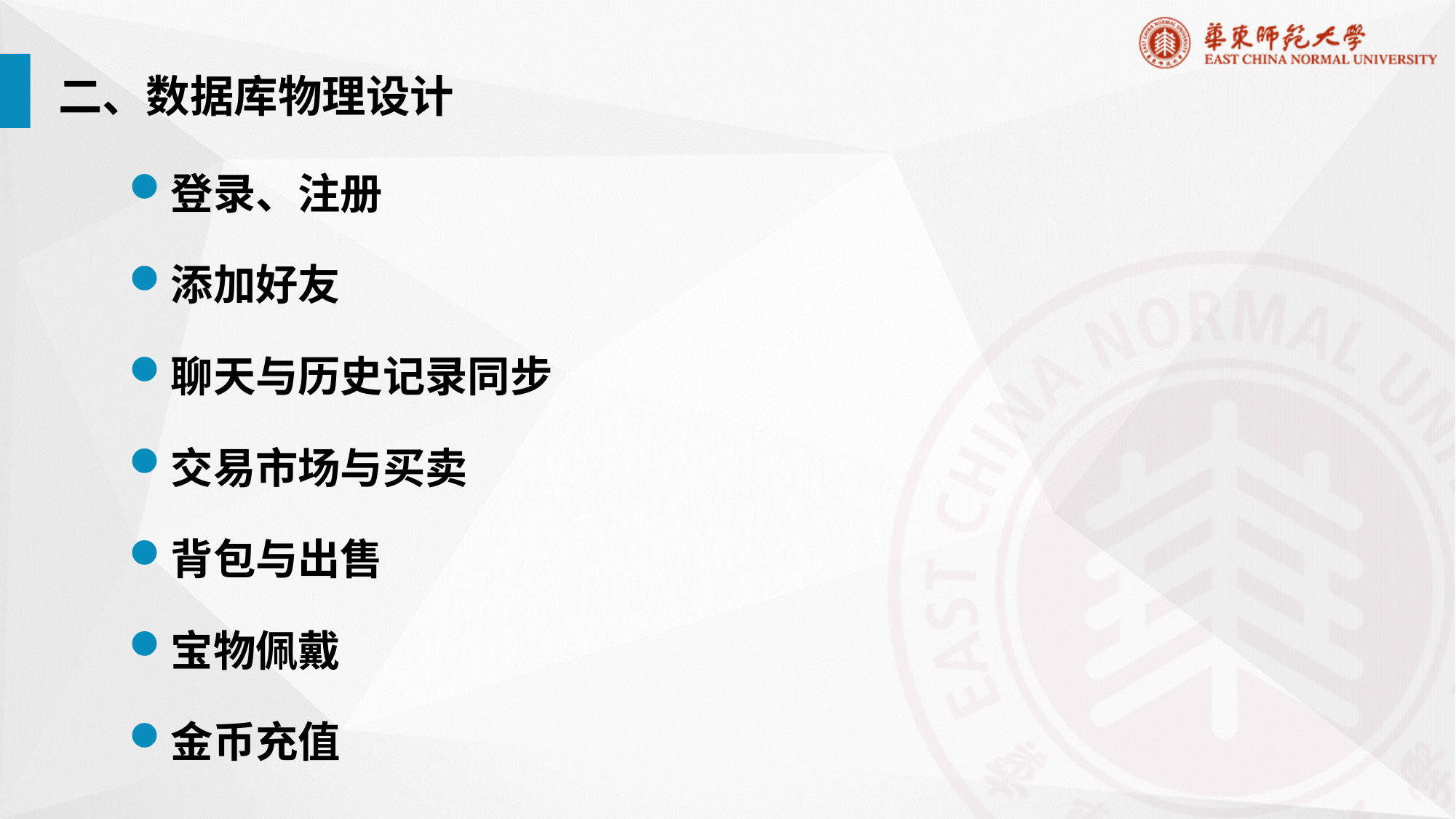

二、数据库物理设计

登录、注册
添加好友
聊天与历史记录同步
交易市场与买卖
背包与出售
宝物佩戴
金币充值